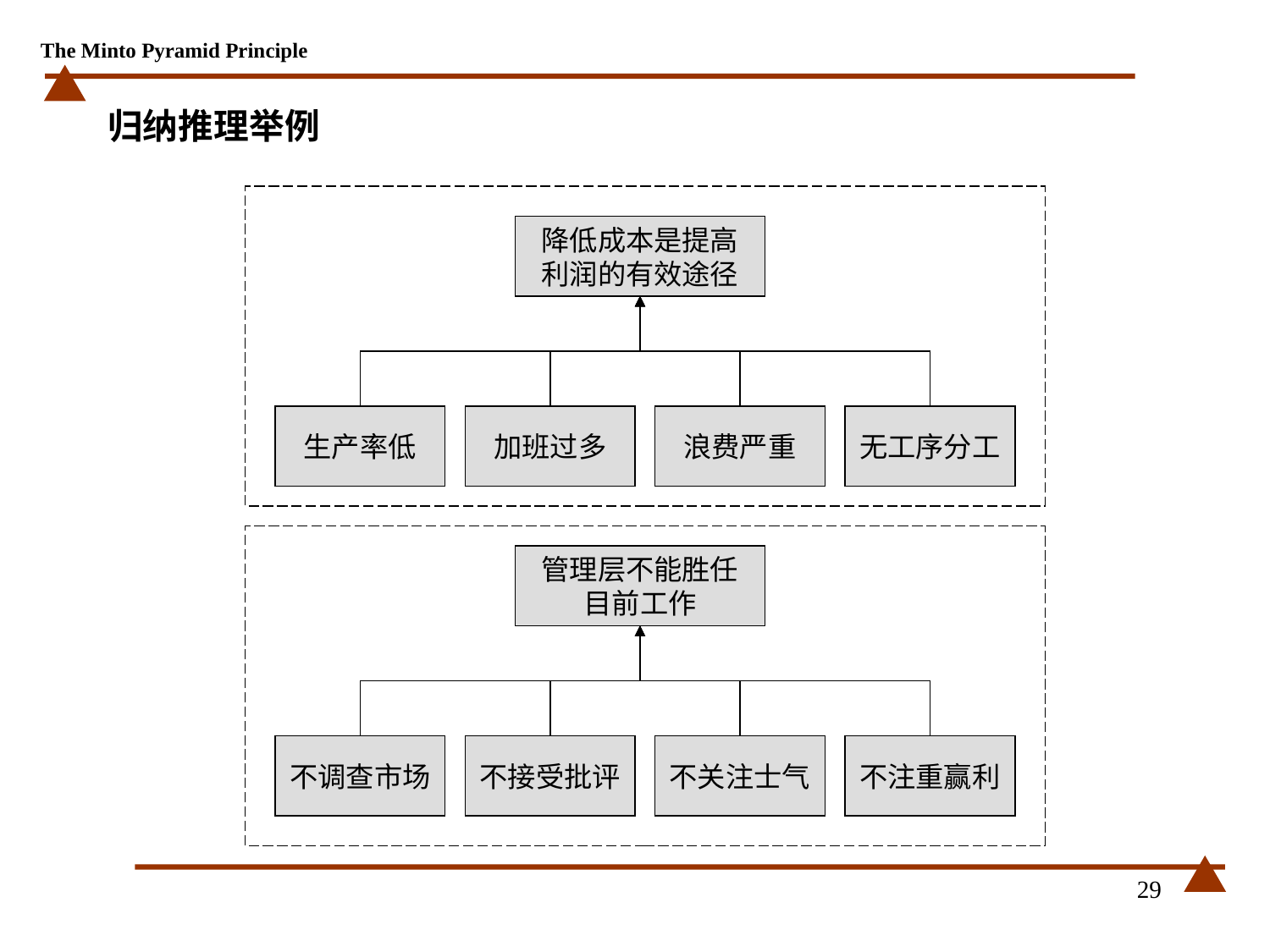

# 归纳推理举例

降低成本是提高利润的有效途径
生产率低
加班过多
浪费严重
无工序分工

管理层不能胜任目前工作
不调查市场
不接受批评
不关注士气
不注重赢利
29